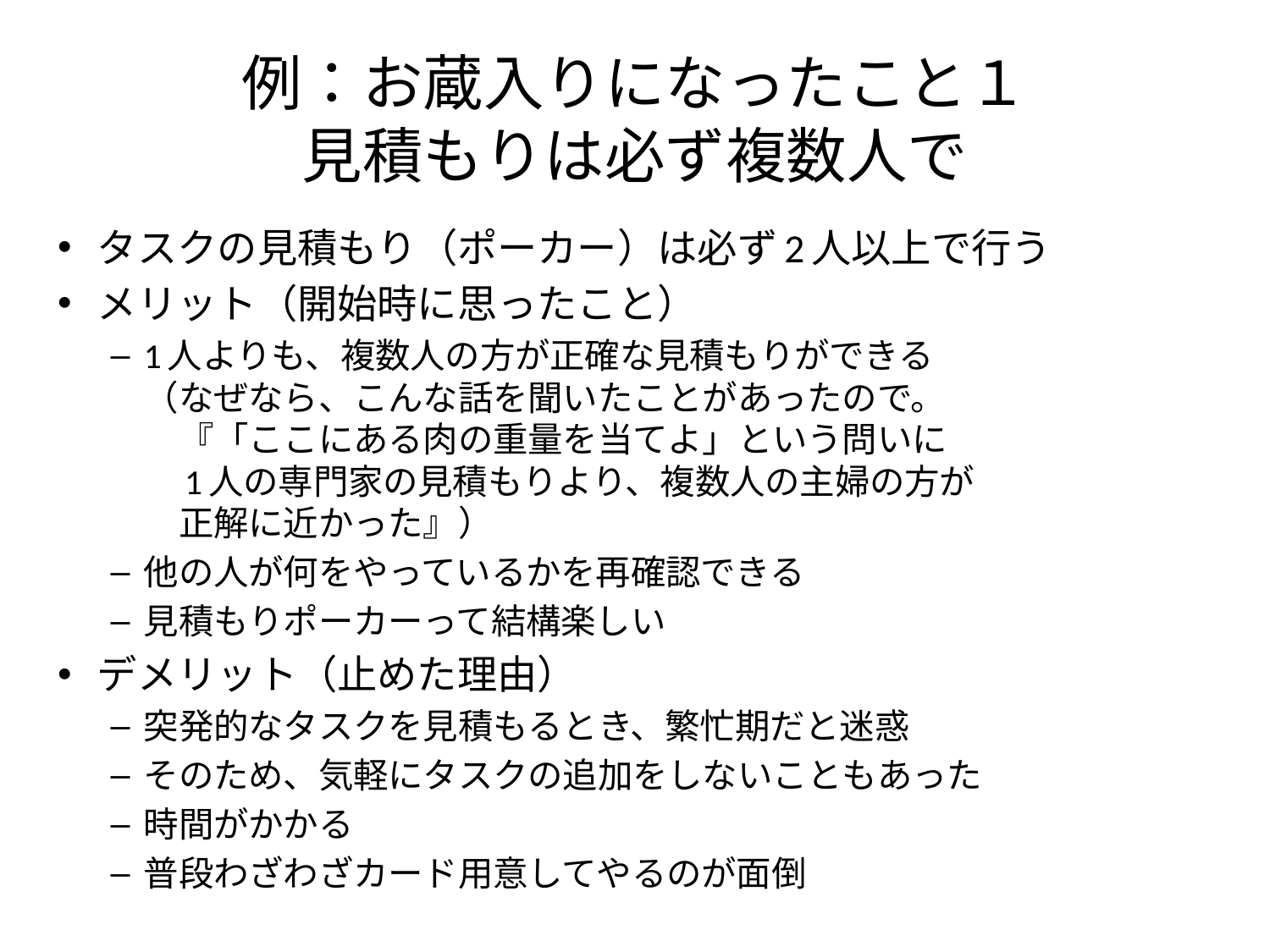

# 例：お蔵入りになったこと１ 見積もりは必ず複数人で
タスクの見積もり（ポーカー）は必ず2人以上で行う
メリット（開始時に思ったこと）
1人よりも、複数人の方が正確な見積もりができる
（なぜなら、こんな話を聞いたことがあったので。
　『「ここにある肉の重量を当てよ」という問いに
　1人の専門家の見積もりより、複数人の主婦の方が
　正解に近かった』）
他の人が何をやっているかを再確認できる
見積もりポーカーって結構楽しい
デメリット（止めた理由）
突発的なタスクを見積もるとき、繁忙期だと迷惑
そのため、気軽にタスクの追加をしないこともあった
時間がかかる
普段わざわざカード用意してやるのが面倒